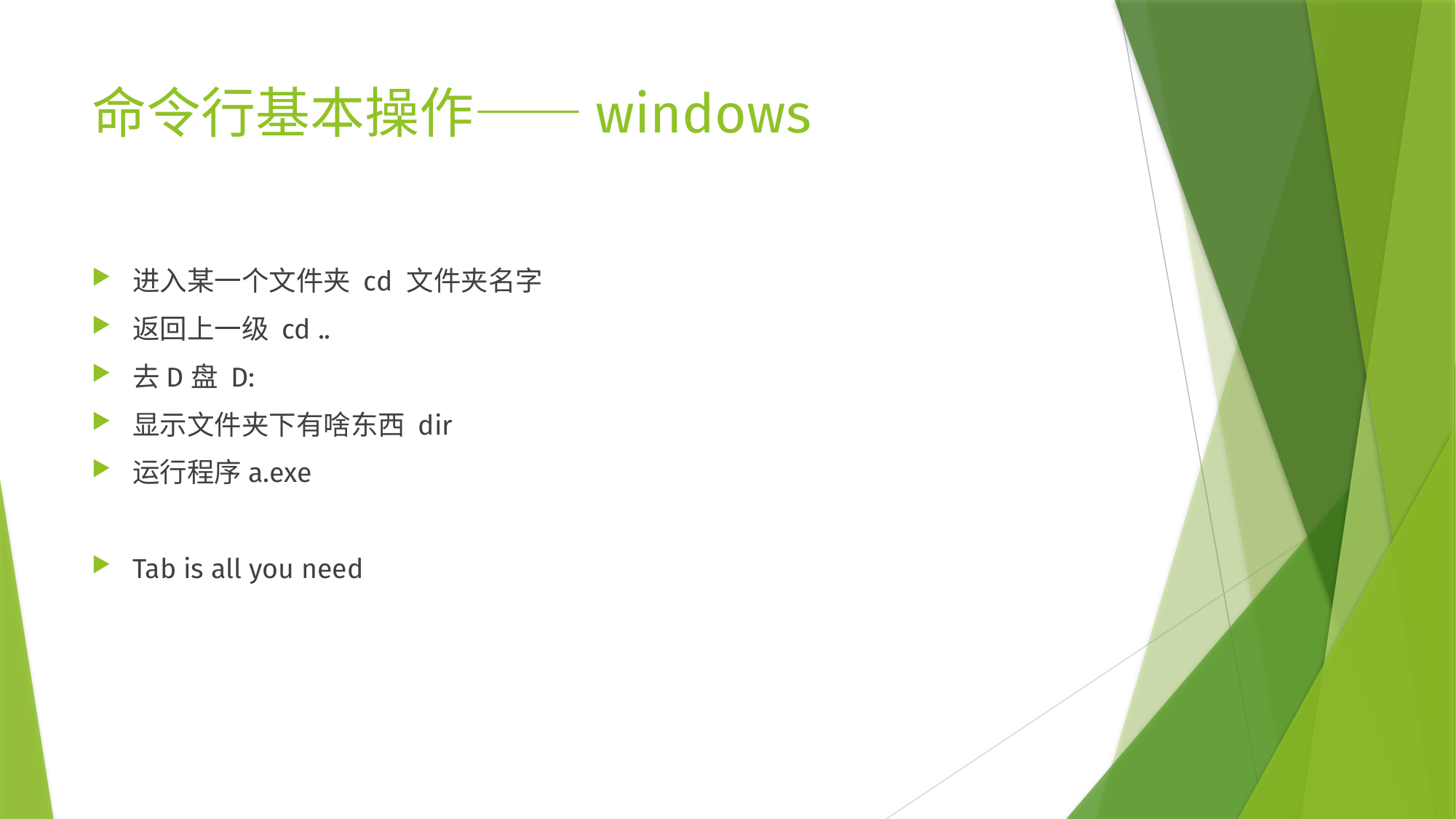

# 命令行基本操作——windows
进入某一个文件夹 cd 文件夹名字
返回上一级 cd ..
去D盘 D:
显示文件夹下有啥东西 dir
运行程序a.exe

Tab is all you need